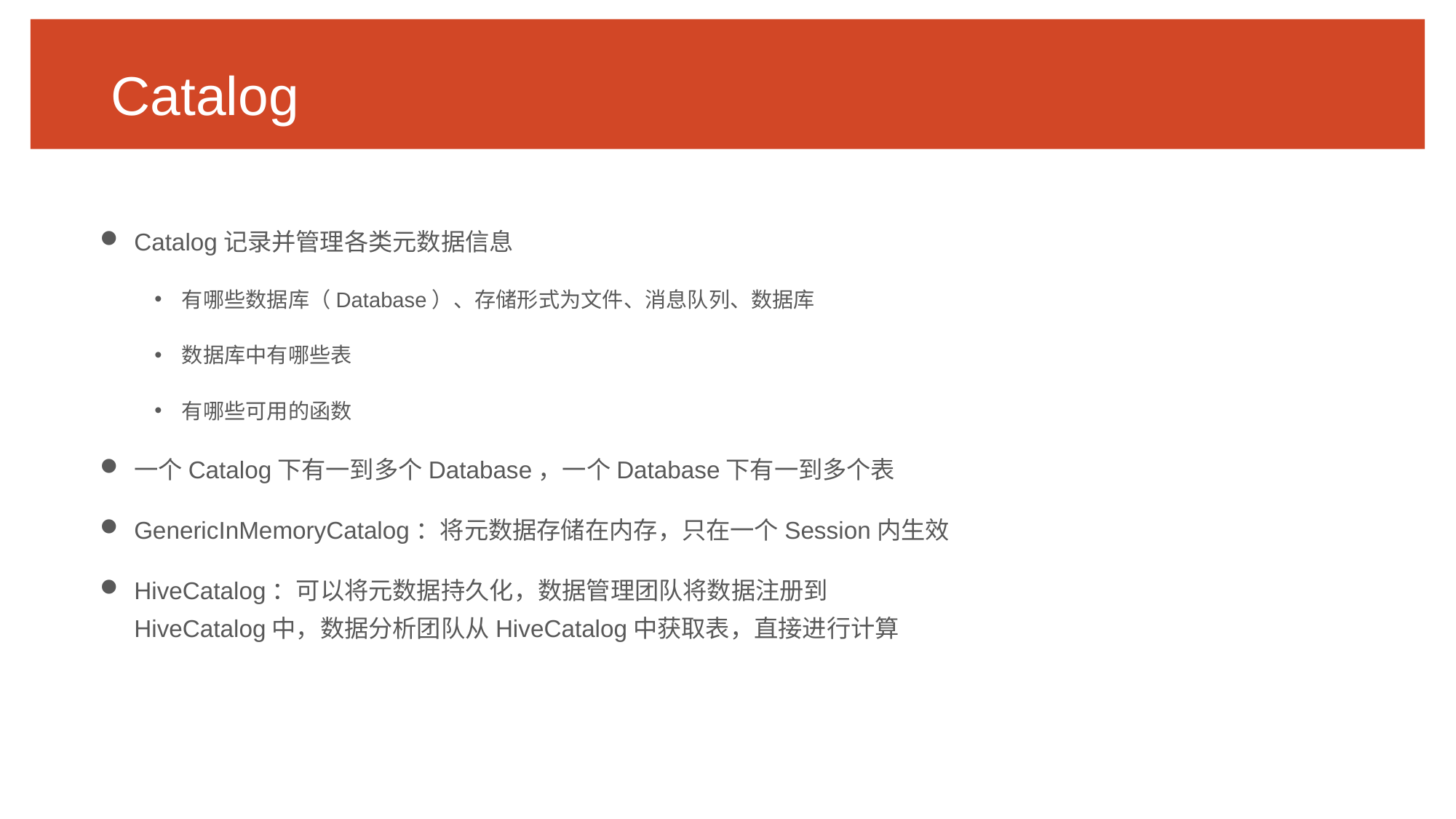

# Catalog
Catalog记录并管理各类元数据信息
有哪些数据库（Database）、存储形式为文件、消息队列、数据库
数据库中有哪些表
有哪些可用的函数
一个Catalog下有一到多个Database，一个Database下有一到多个表
GenericInMemoryCatalog：将元数据存储在内存，只在一个Session内生效
HiveCatalog：可以将元数据持久化，数据管理团队将数据注册到HiveCatalog中，数据分析团队从HiveCatalog中获取表，直接进行计算